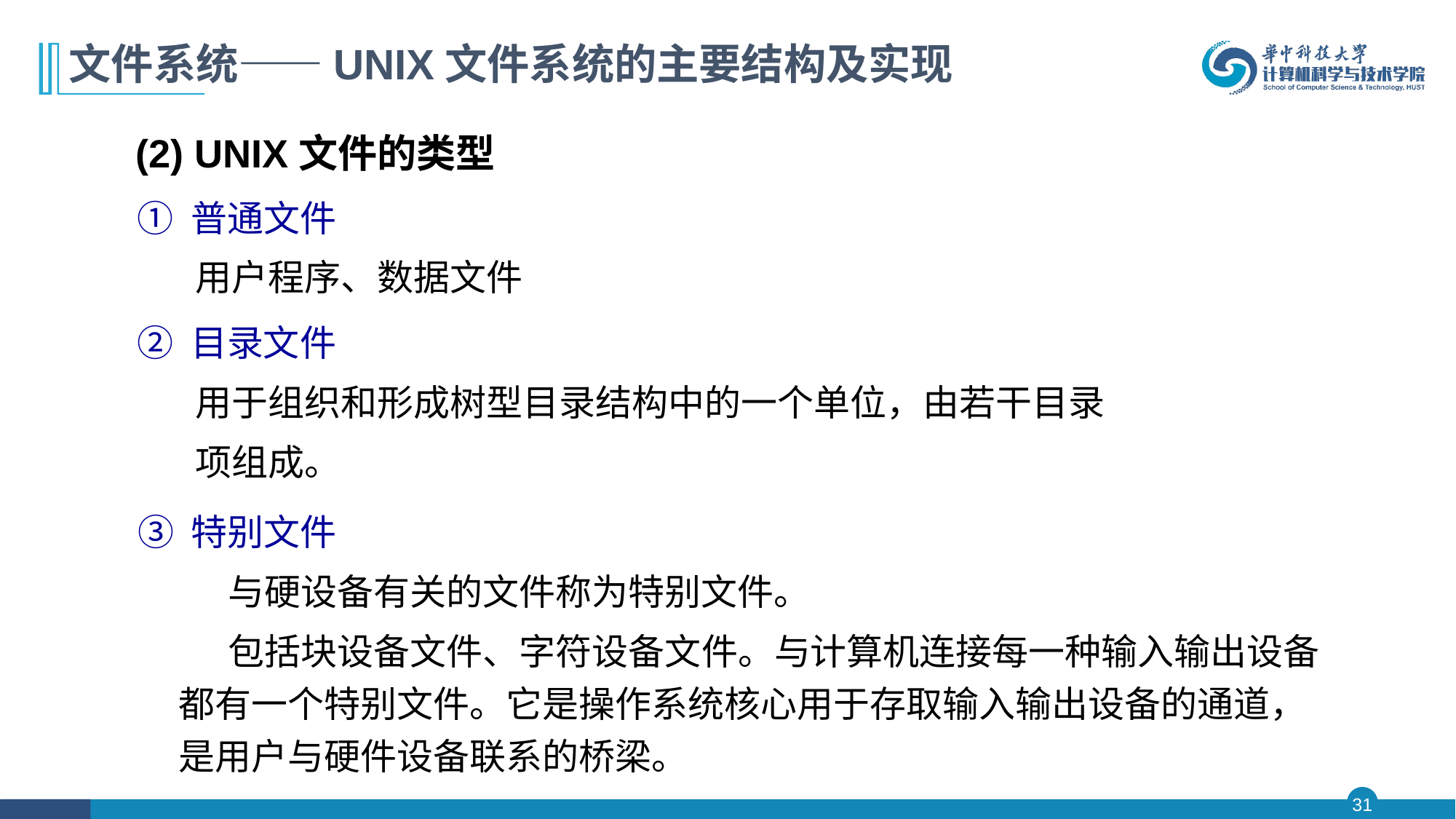

# 文件系统——UNIX文件系统的主要结构及实现
(2) UNIX文件的类型
① 普通文件
      用户程序、数据文件
② 目录文件
      用于组织和形成树型目录结构中的一个单位，由若干目录
      项组成。
③ 特别文件
          与硬设备有关的文件称为特别文件。
          包括块设备文件、字符设备文件。与计算机连接每一种输入输出设备都有一个特别文件。它是操作系统核心用于存取输入输出设备的通道，是用户与硬件设备联系的桥梁。